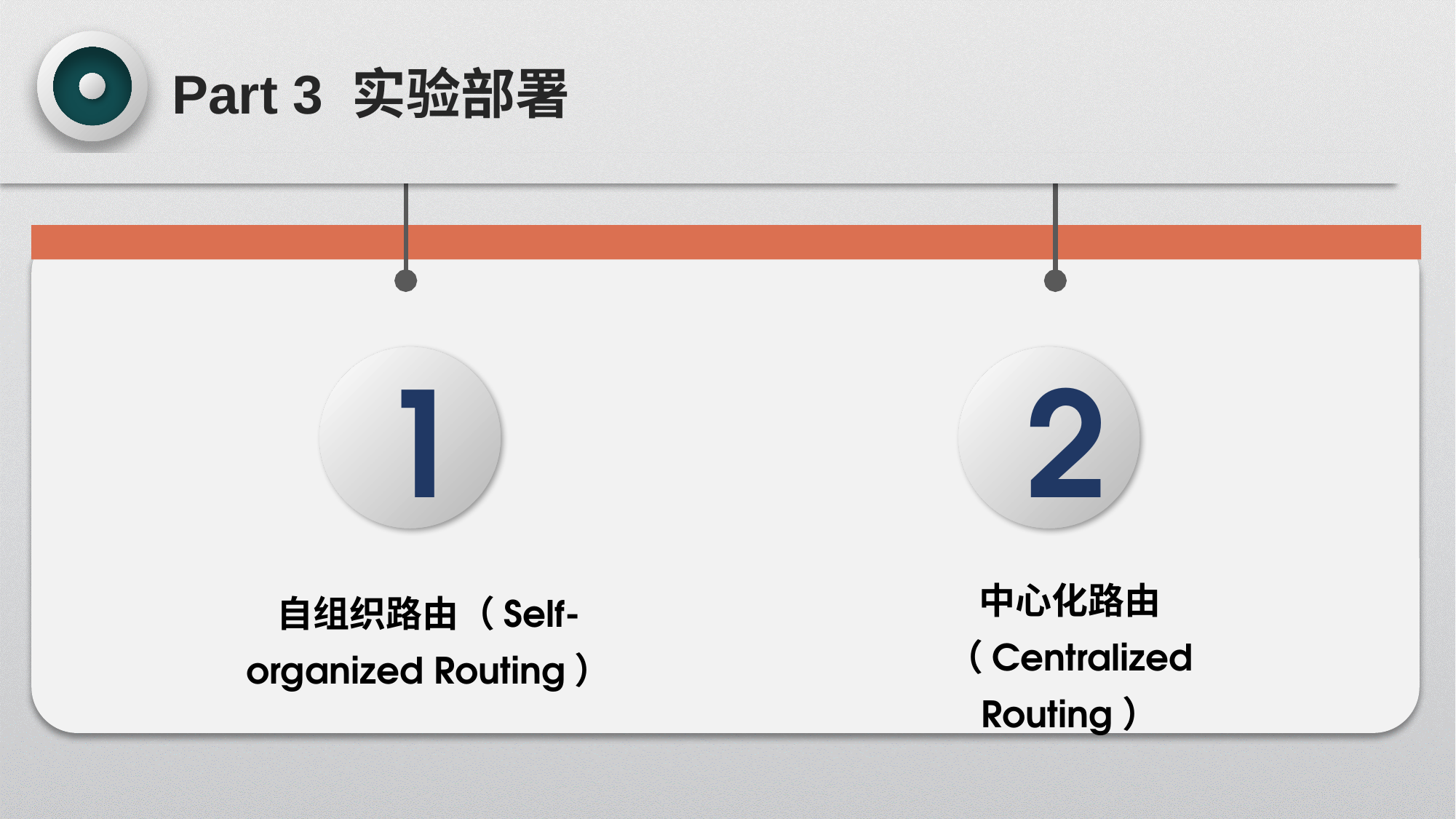

Part 3 实验部署

1

2
中心化路由（Centralized Routing）
自组织路由（Self-organized Routing）